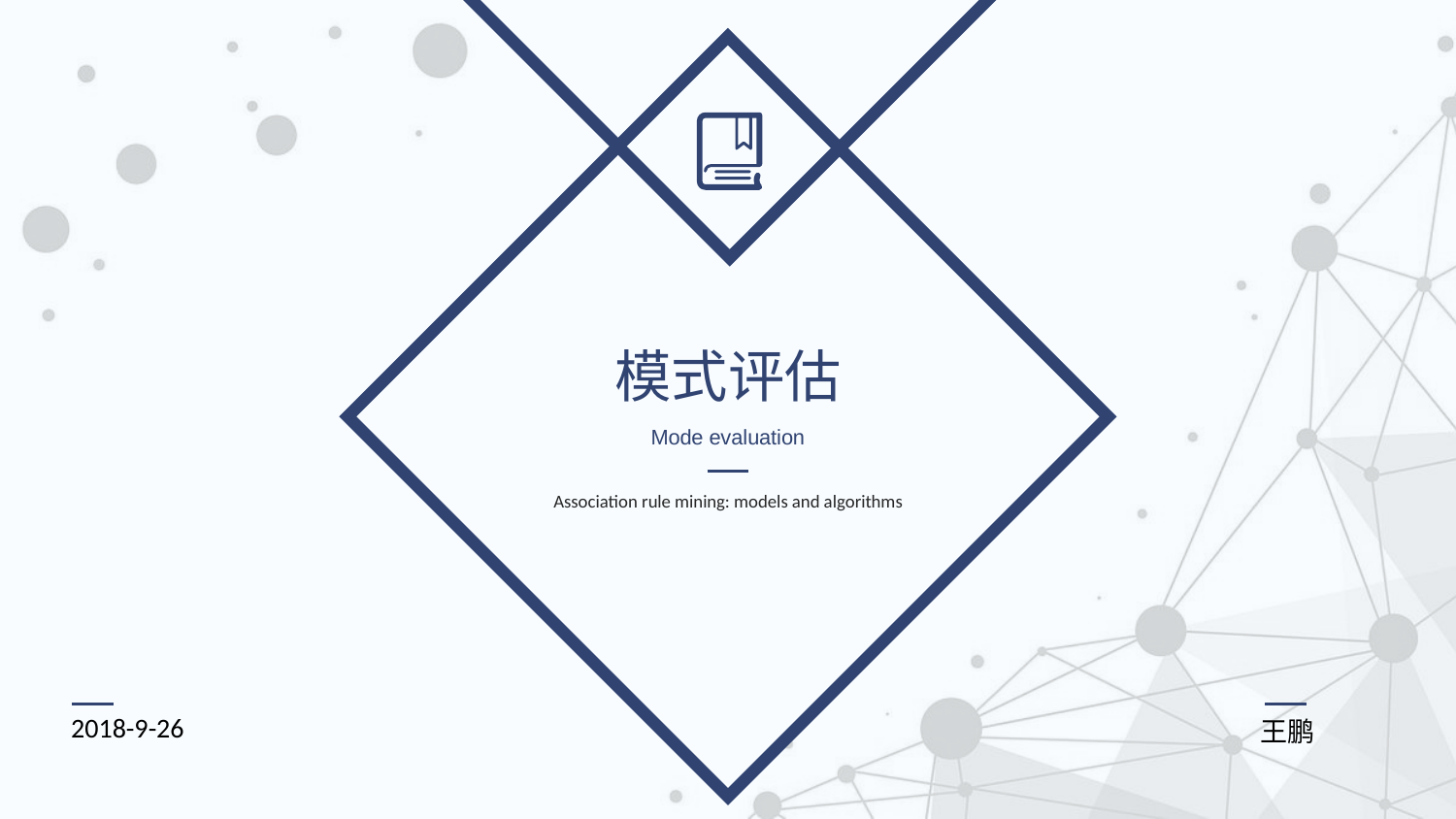

模式评估
Mode evaluation
Association rule mining: models and algorithms
2018-9-26
王鹏